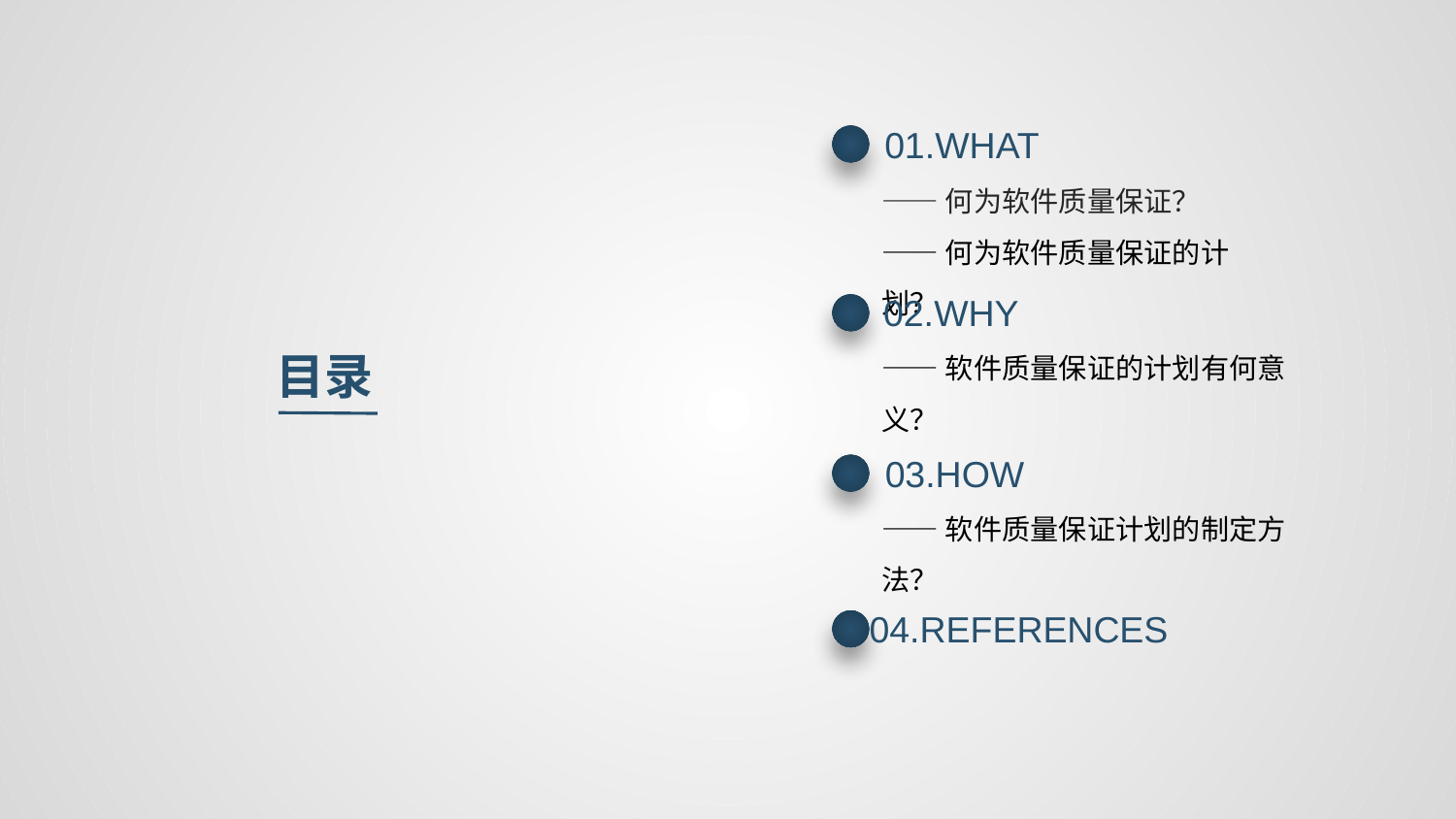

01.WHAT

——何为软件质量保证？
——何为软件质量保证的计划？
02.WHY

——软件质量保证的计划有何意义？
目录
03.HOW

——软件质量保证计划的制定方法？
04.REFERENCES